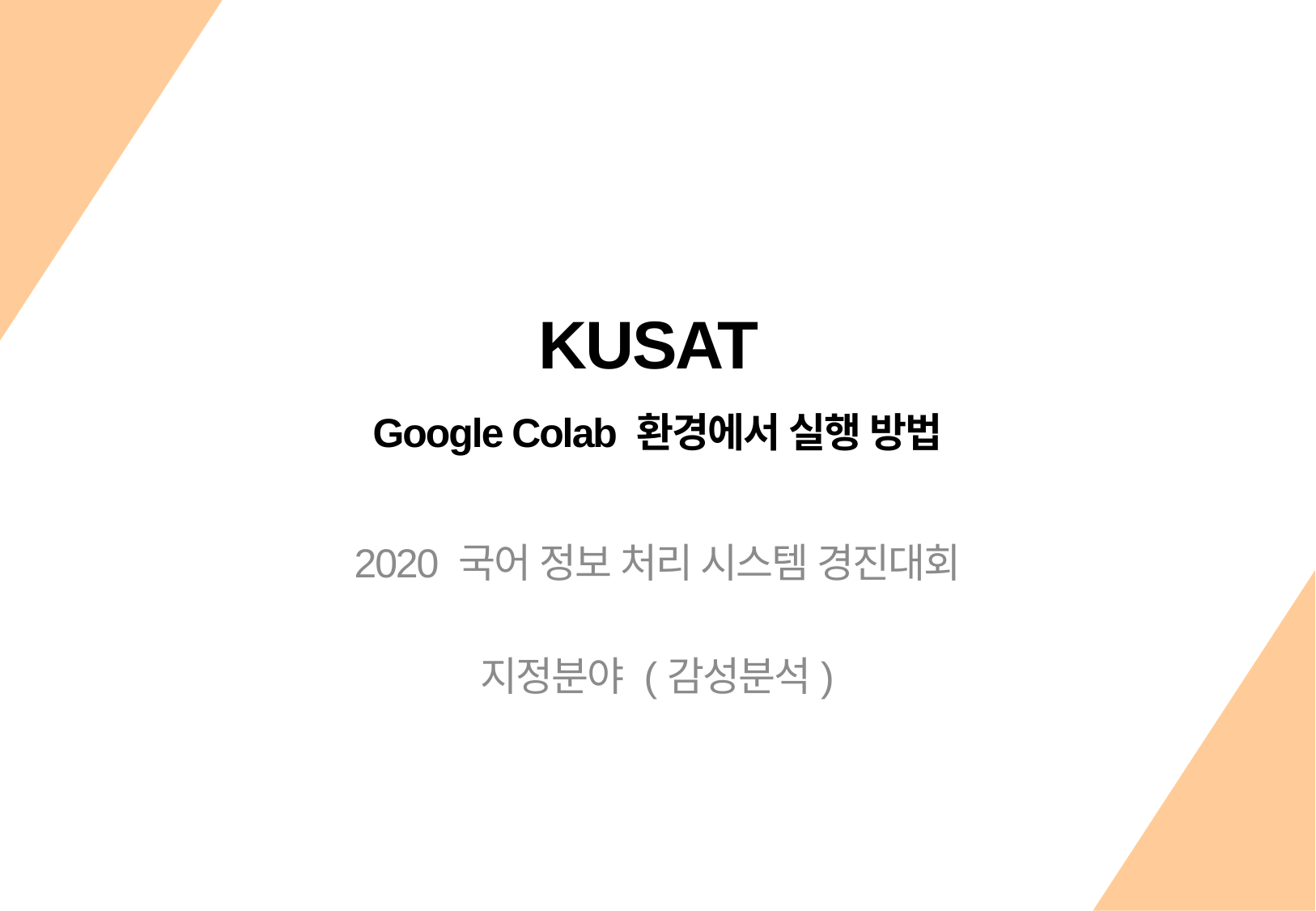

# KUSAT Google Colab 환경에서 실행 방법
2020 국어 정보 처리 시스템 경진대회

지정분야 (감성분석)